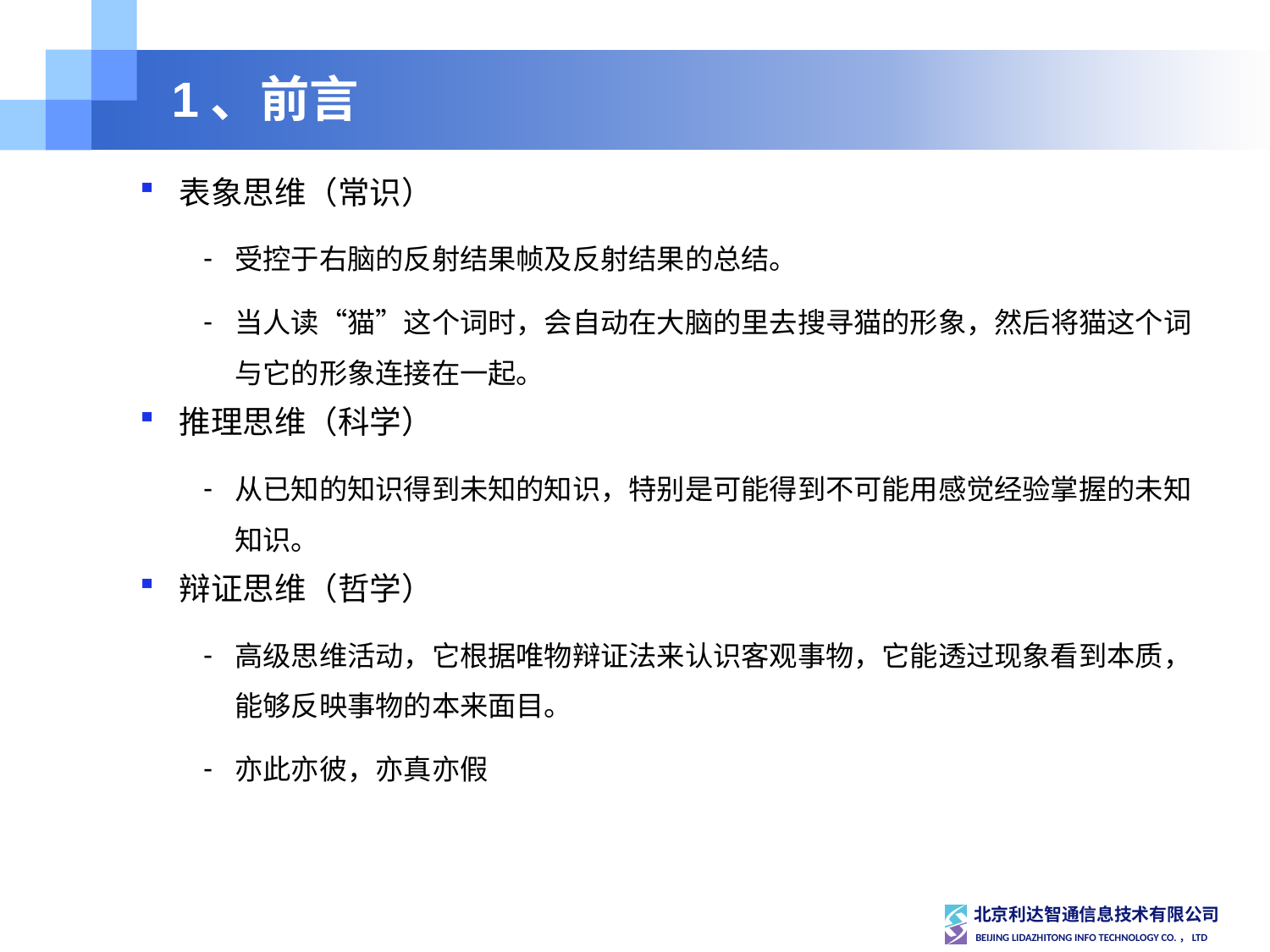

# 1、前言
表象思维（常识）
受控于右脑的反射结果帧及反射结果的总结。
当人读“猫”这个词时，会自动在大脑的里去搜寻猫的形象，然后将猫这个词与它的形象连接在一起。
推理思维（科学）
从已知的知识得到未知的知识，特别是可能得到不可能用感觉经验掌握的未知知识。
辩证思维（哲学）
高级思维活动，它根据唯物辩证法来认识客观事物，它能透过现象看到本质，能够反映事物的本来面目。
亦此亦彼，亦真亦假